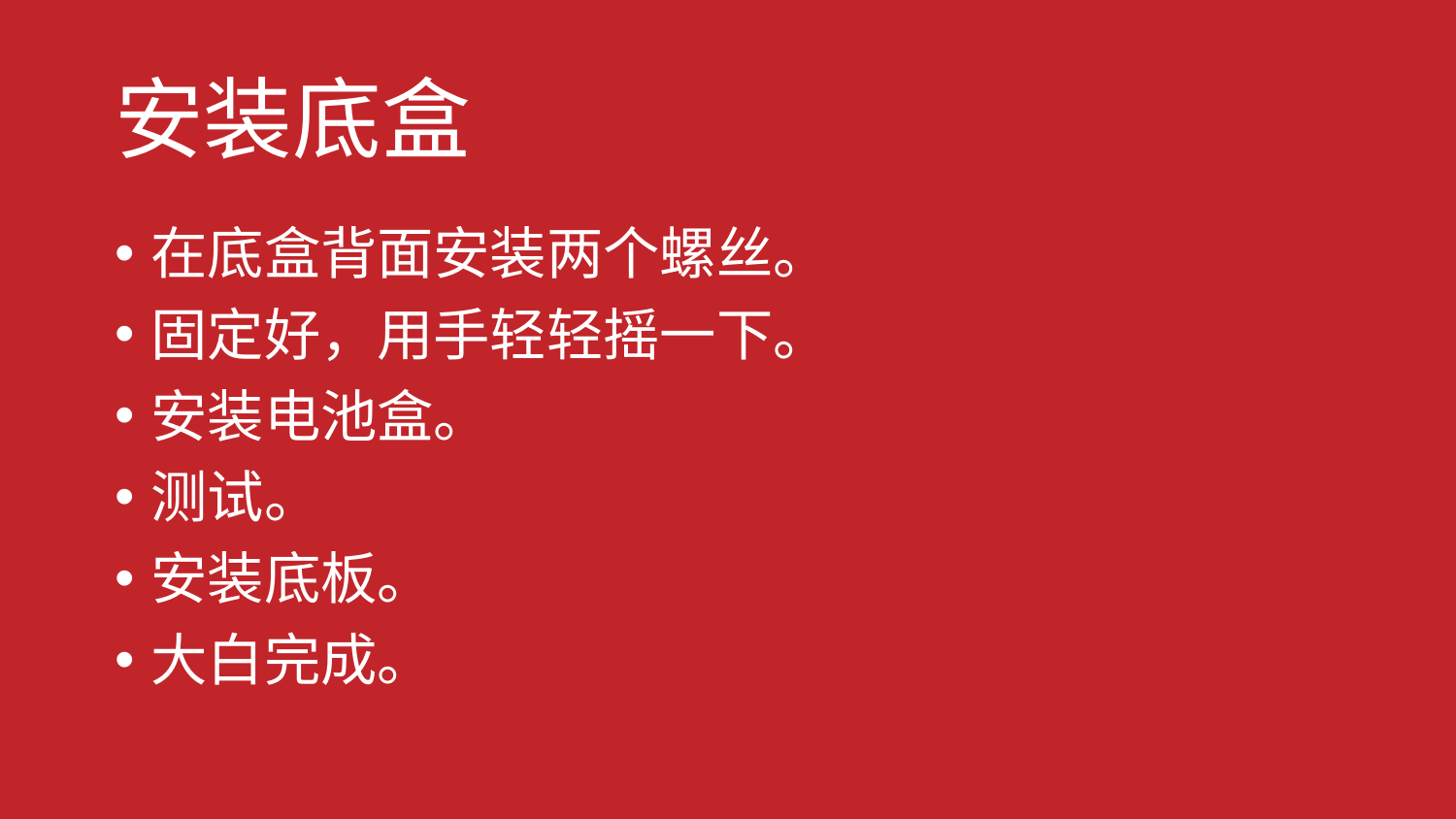

# 安装底盒
在底盒背面安装两个螺丝。
固定好，用手轻轻摇一下。
安装电池盒。
测试。
安装底板。
大白完成。